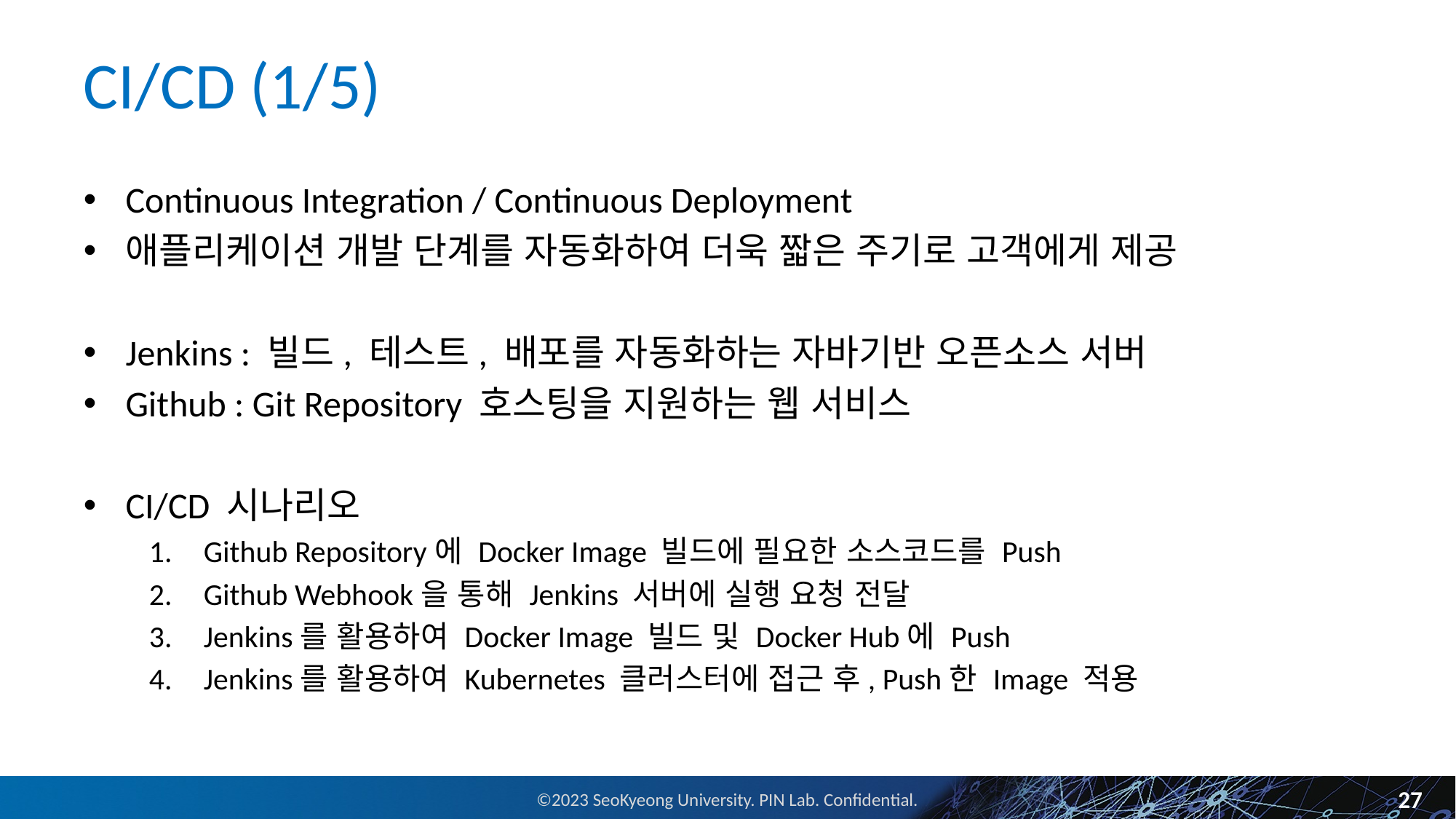

# CI/CD (1/5)
Continuous Integration / Continuous Deployment
애플리케이션 개발 단계를 자동화하여 더욱 짧은 주기로 고객에게 제공

Jenkins : 빌드, 테스트, 배포를 자동화하는 자바기반 오픈소스 서버
Github : Git Repository 호스팅을 지원하는 웹 서비스

CI/CD 시나리오
Github Repository에 Docker Image 빌드에 필요한 소스코드를 Push
Github Webhook을 통해 Jenkins 서버에 실행 요청 전달
Jenkins를 활용하여 Docker Image 빌드 및 Docker Hub에 Push
Jenkins를 활용하여 Kubernetes 클러스터에 접근 후, Push한 Image 적용
27